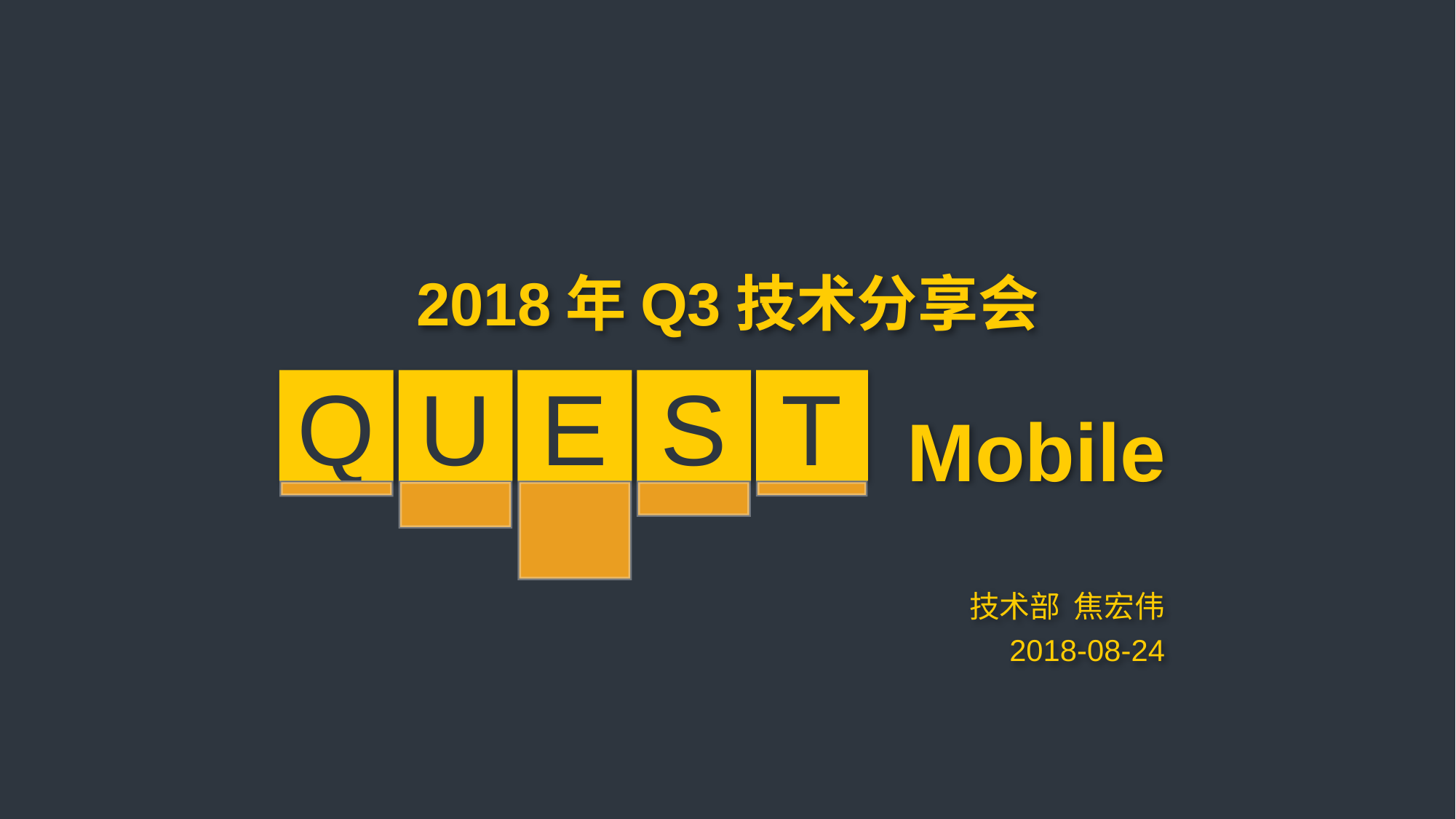

2018年Q3技术分享会
Q
U
E
S
T
Mobile

技术部  焦宏伟
2018-08-24